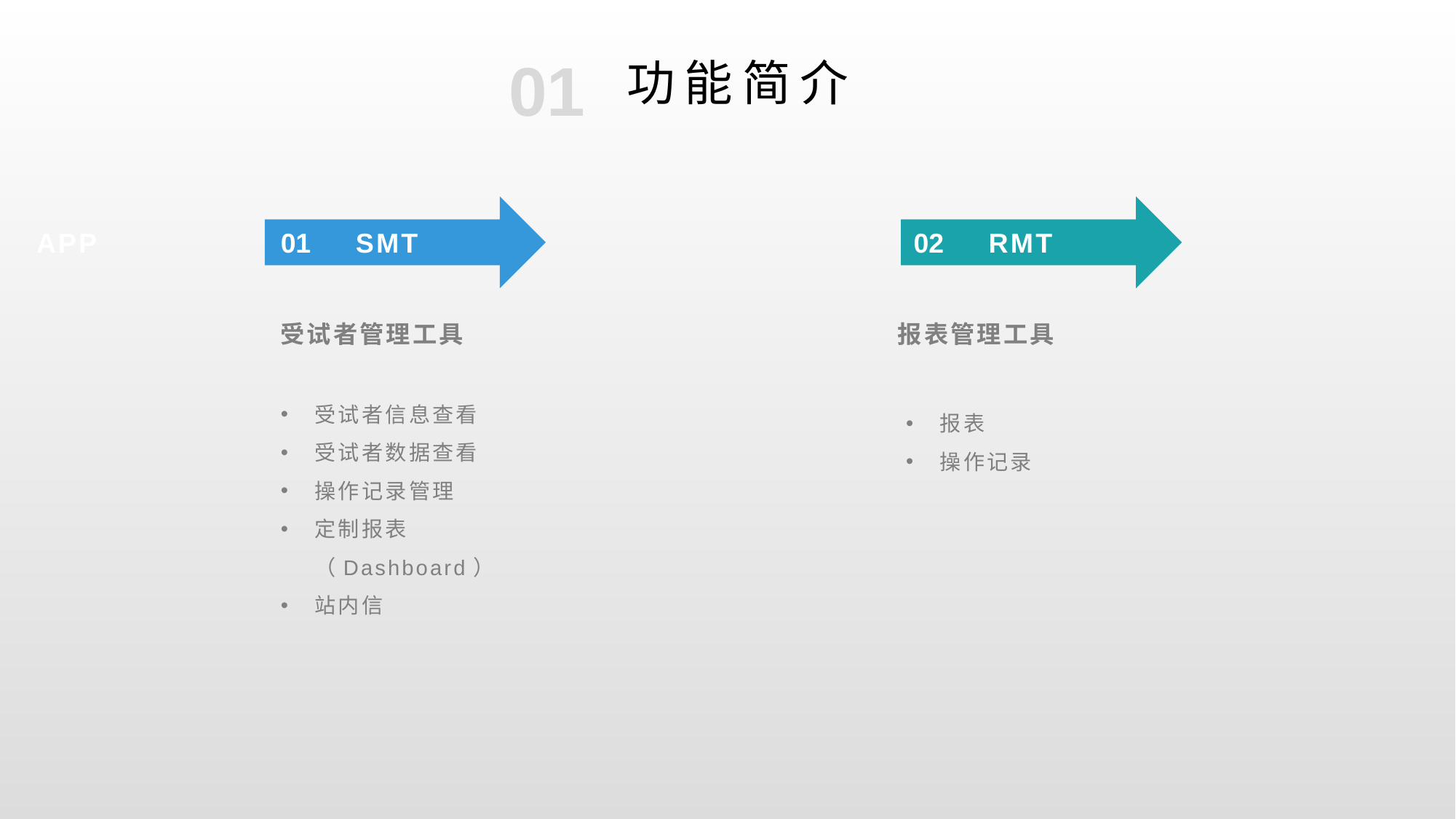

01
# 功能简介

01
SMT

02
RMT
APP
受试者管理工具
报表管理工具
受试者信息查看
受试者数据查看
操作记录管理
定制报表 （Dashboard）
站内信

报表
操作记录